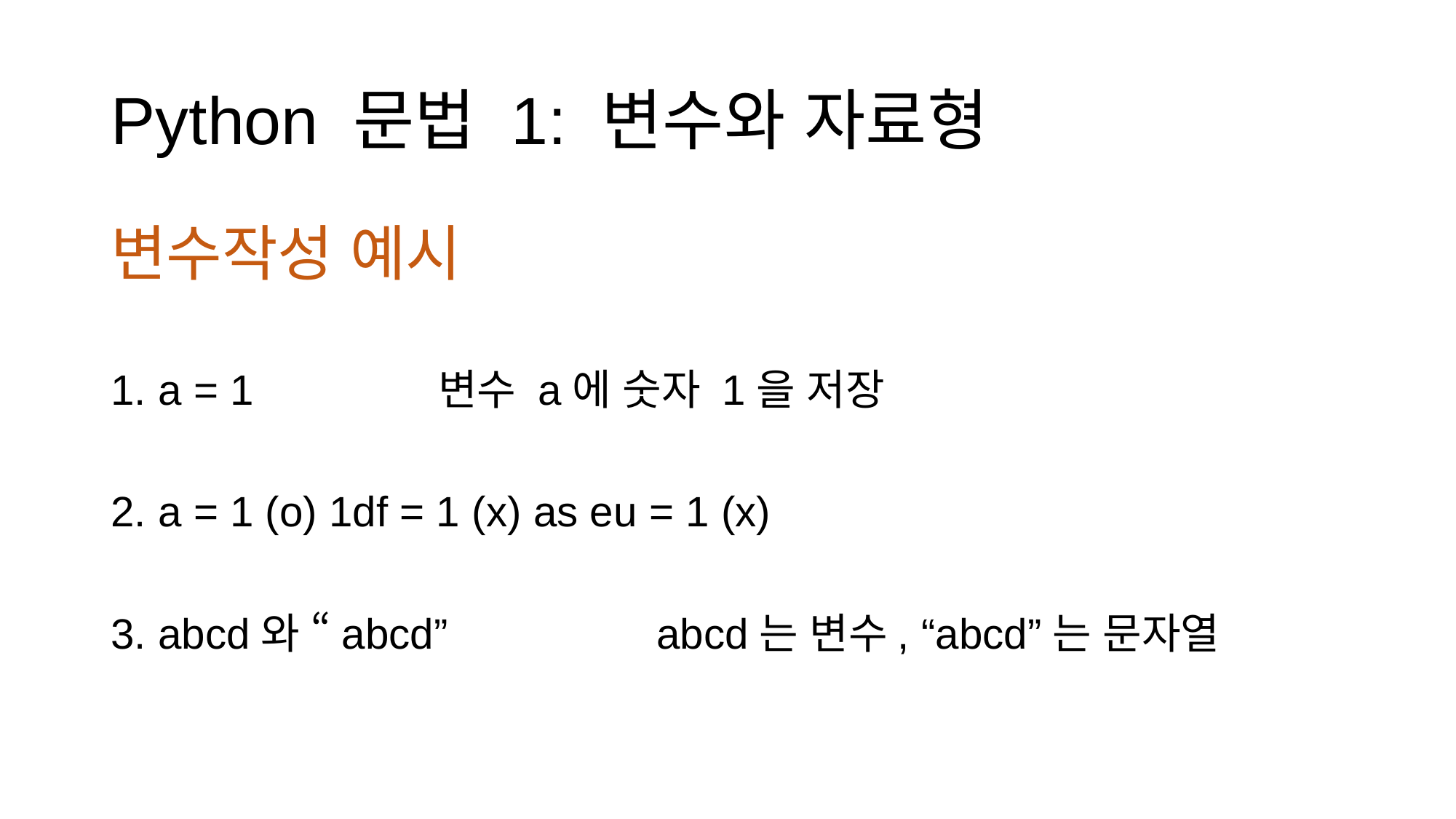

# Python 문법 1: 변수와 자료형
변수작성 예시

1. a = 1 		변수 a에 숫자 1을 저장

2. a = 1 (o) 1df = 1 (x) as eu = 1 (x)

3. abcd와 “abcd”		abcd는 변수, “abcd”는 문자열